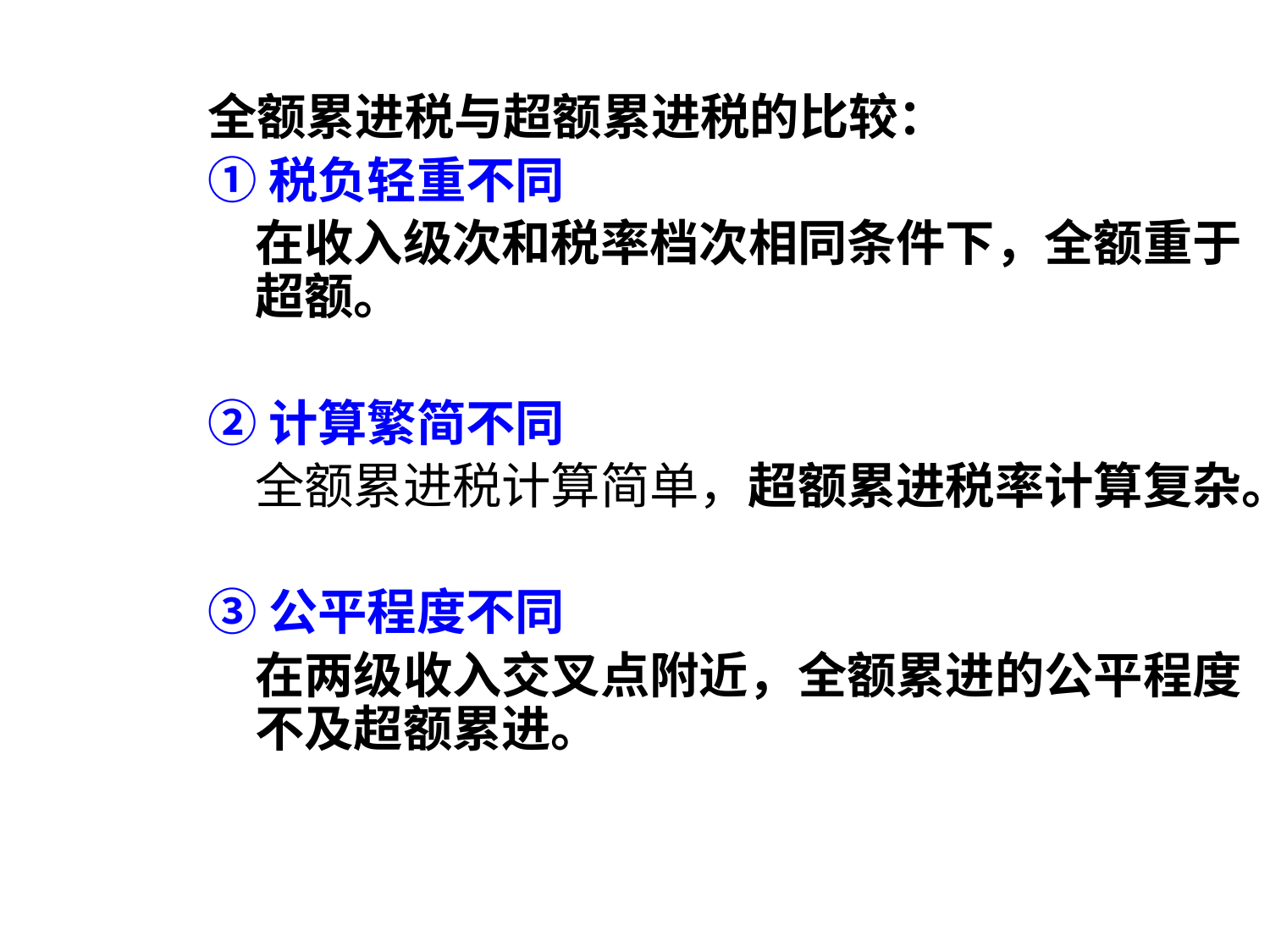

全额累进税与超额累进税的比较：
①税负轻重不同
	在收入级次和税率档次相同条件下，全额重于超额。

②计算繁简不同
	全额累进税计算简单，超额累进税率计算复杂。

③公平程度不同
	在两级收入交叉点附近，全额累进的公平程度不及超额累进。